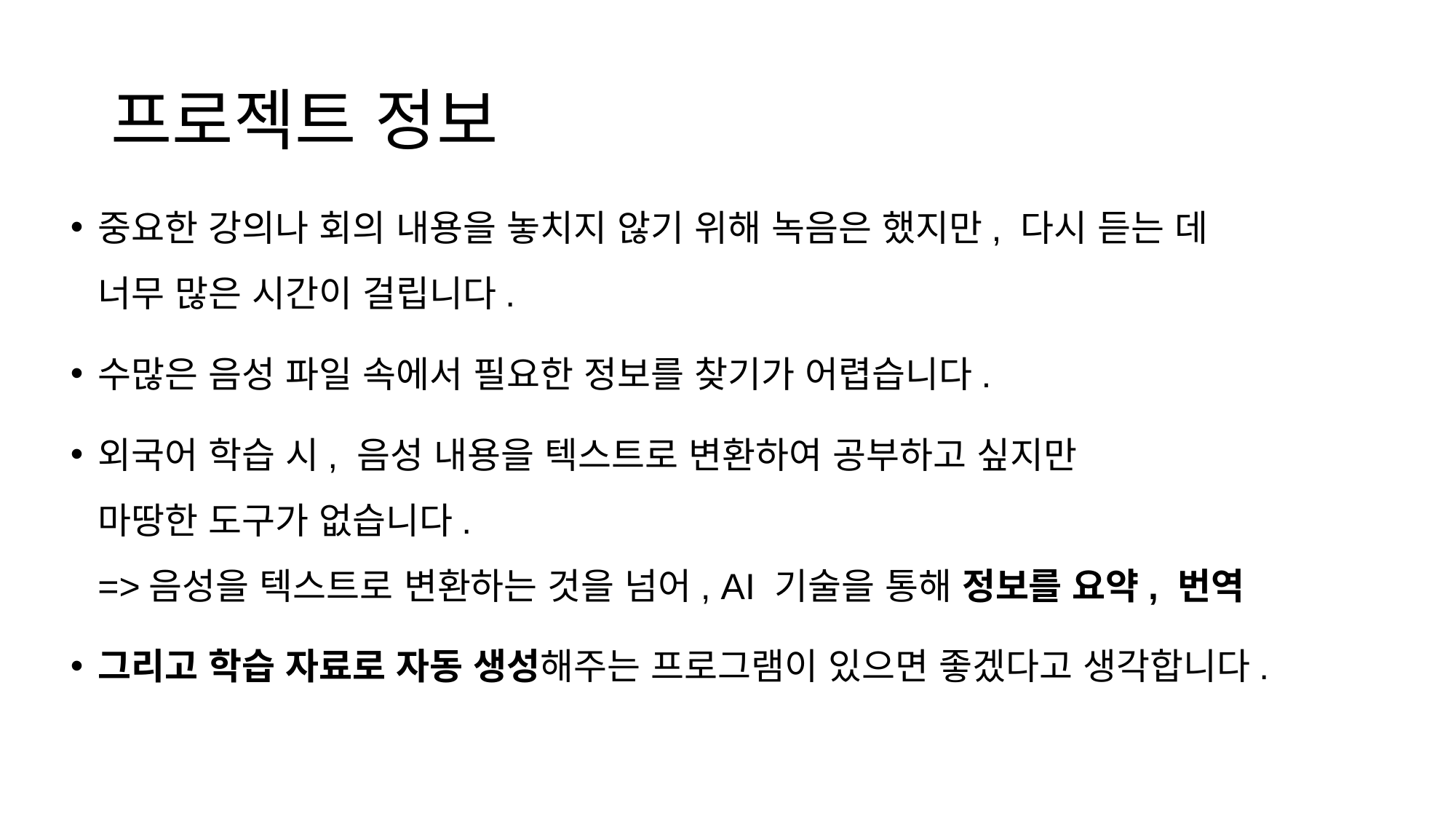

# 프로젝트 정보
중요한 강의나 회의 내용을 놓치지 않기 위해 녹음은 했지만, 다시 듣는 데
너무 많은 시간이 걸립니다.
수많은 음성 파일 속에서 필요한 정보를 찾기가 어렵습니다.
외국어 학습 시, 음성 내용을 텍스트로 변환하여 공부하고 싶지만
마땅한 도구가 없습니다. 
=>음성을 텍스트로 변환하는 것을 넘어, AI 기술을 통해 정보를 요약, 번역
그리고 학습 자료로 자동 생성해주는 프로그램이 있으면 좋겠다고 생각합니다.